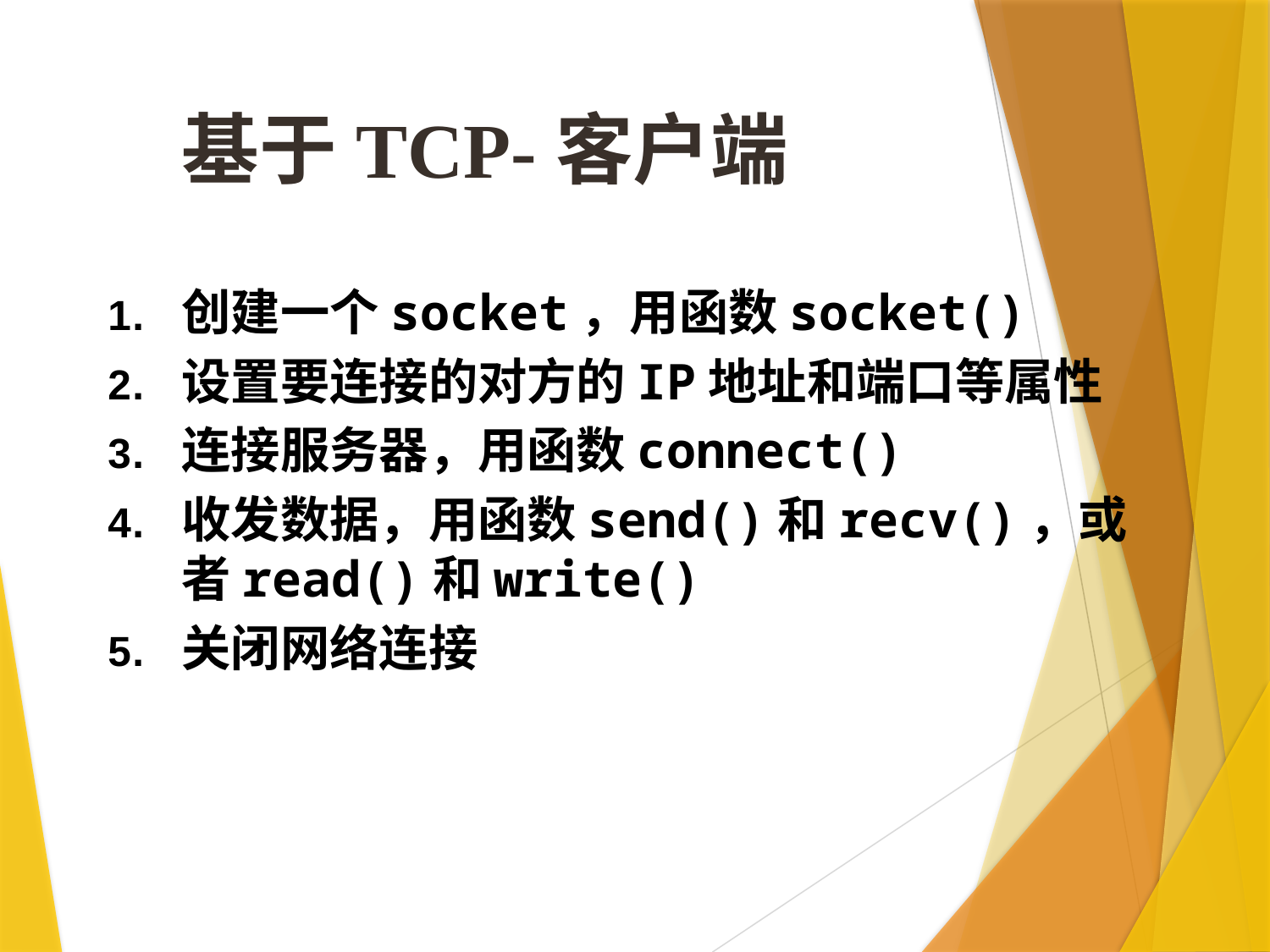

基于TCP-客户端
创建一个socket，用函数socket()
设置要连接的对方的IP地址和端口等属性
连接服务器，用函数connect()
收发数据，用函数send()和recv()，或者read()和write()
关闭网络连接